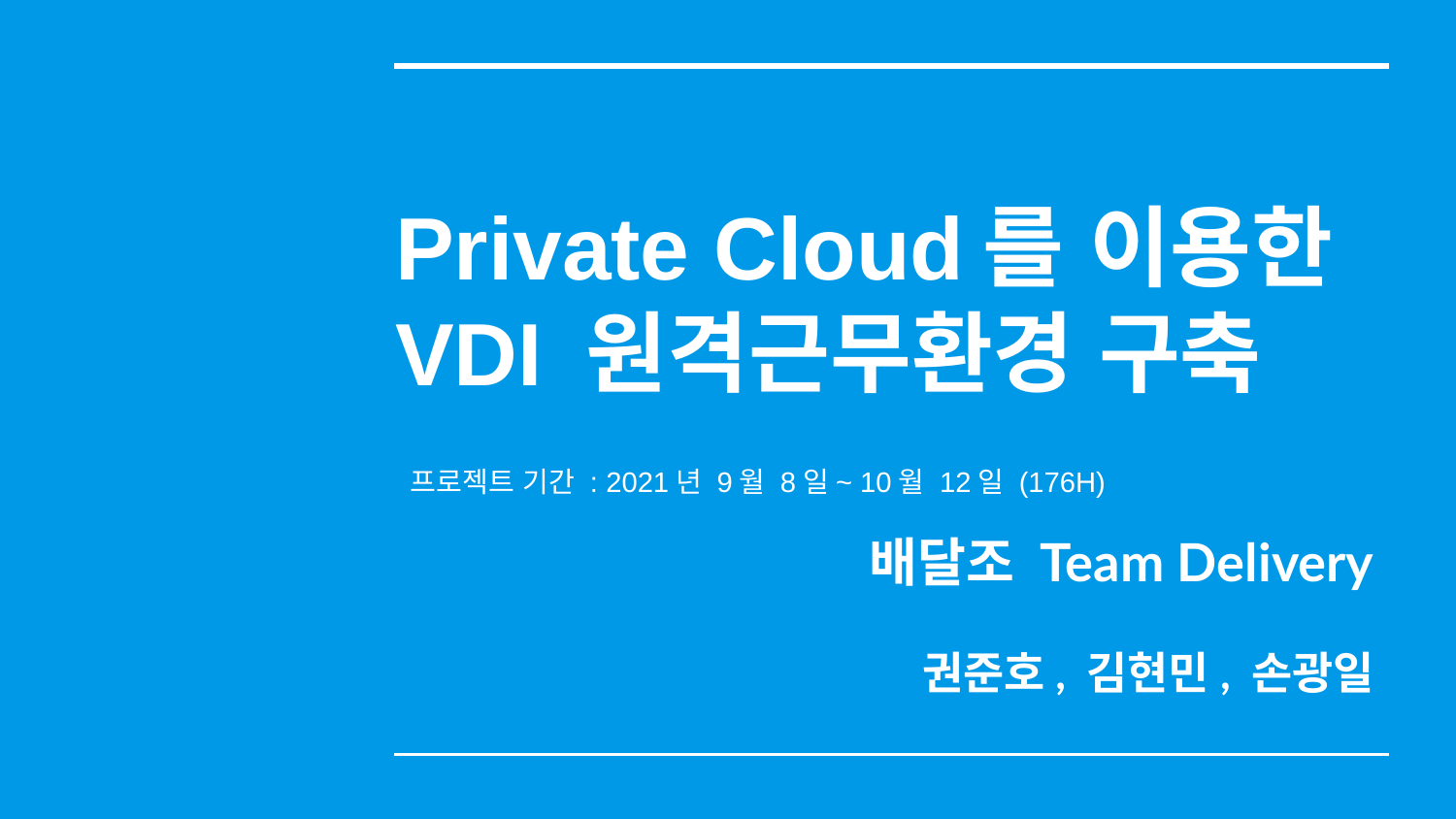

# Private Cloud를 이용한 VDI 원격근무환경 구축
 프로젝트 기간 : 2021년 9월 8일~ 10월 12일 (176H)
배달조 Team Delivery

권준호, 김현민, 손광일